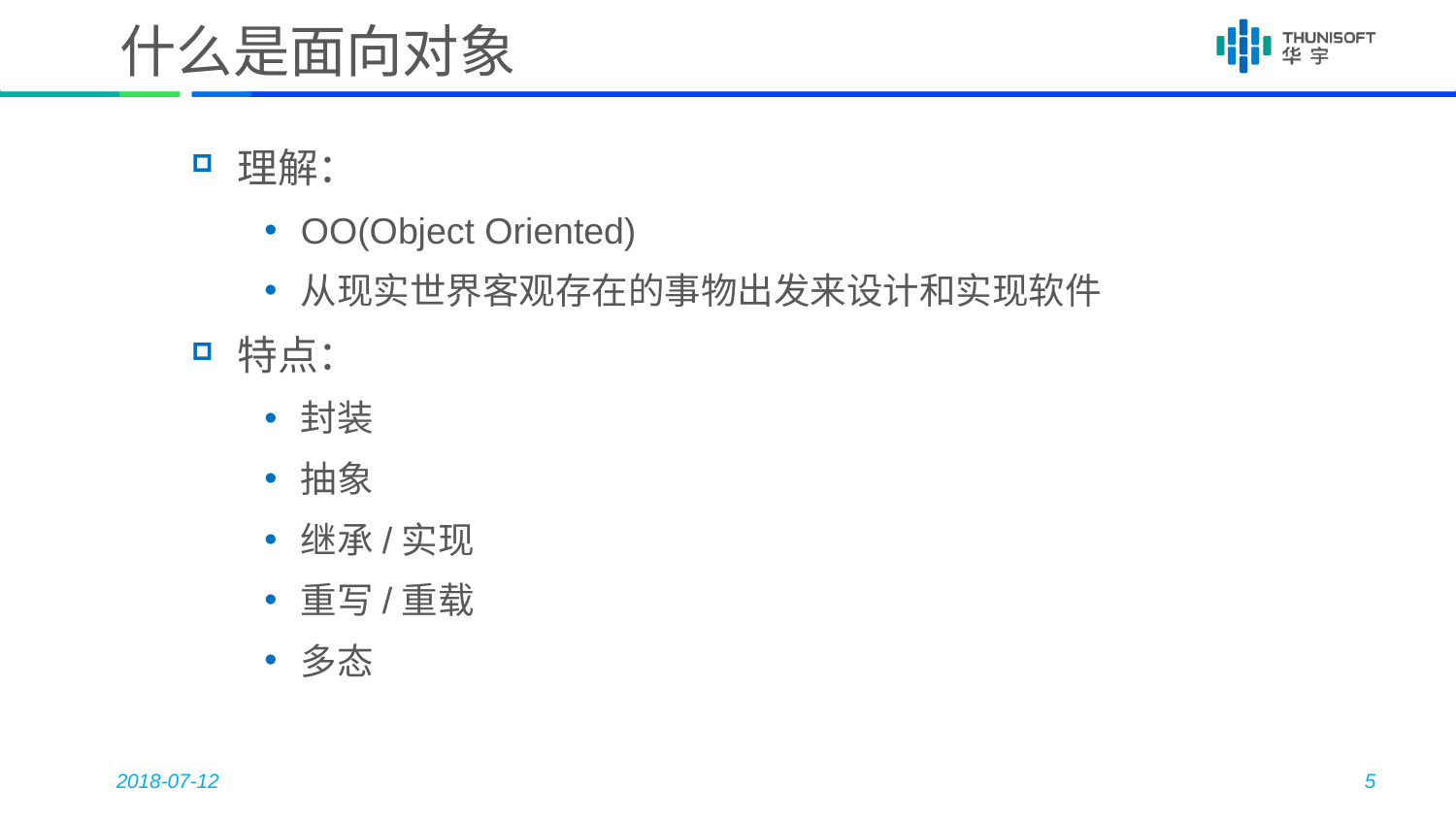

# 什么是面向对象
理解：
OO(Object Oriented)
从现实世界客观存在的事物出发来设计和实现软件
特点：
封装
抽象
继承/实现
重写/重载
多态
2018-07-12
5